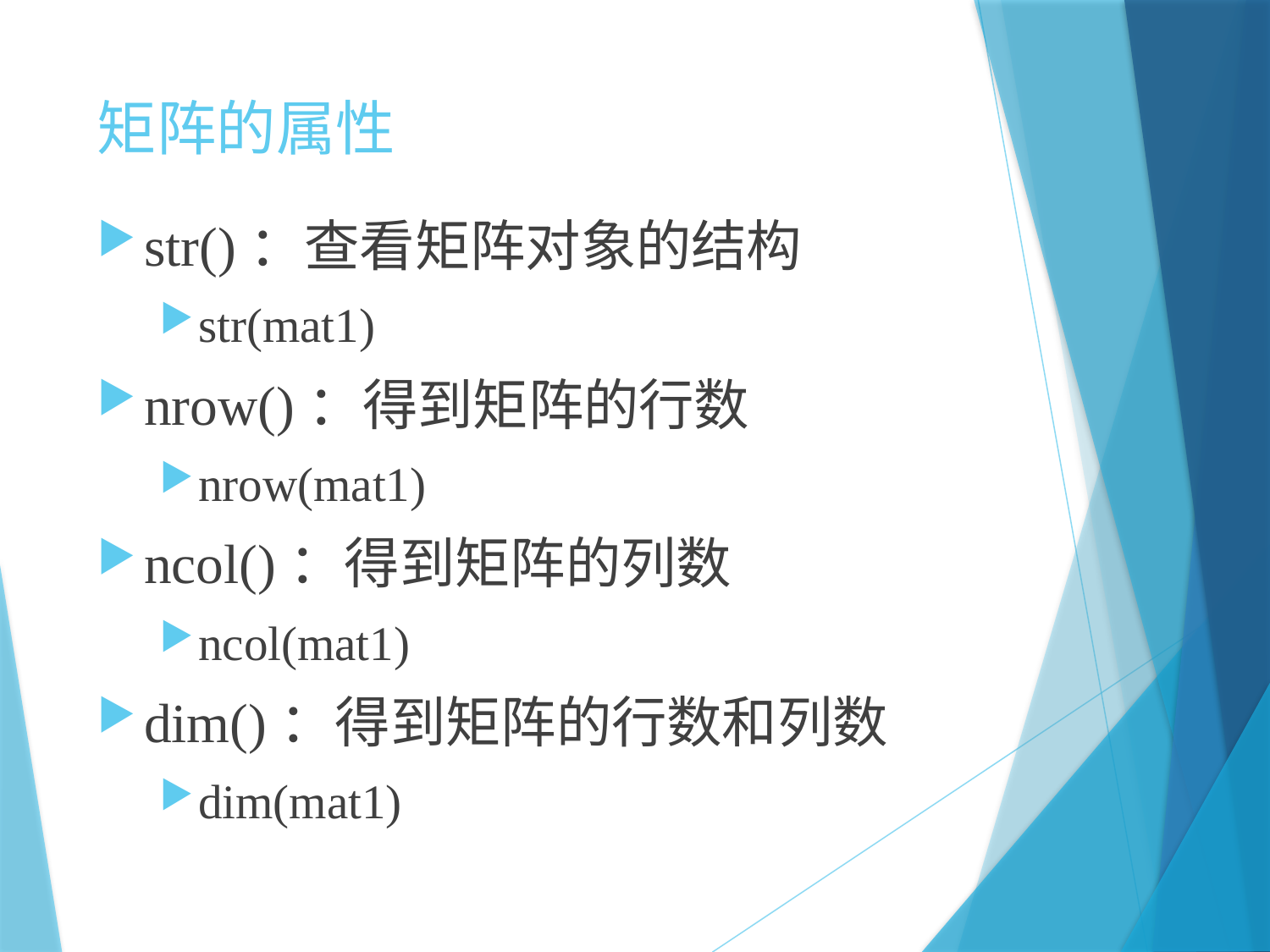

# 矩阵的属性
str()：查看矩阵对象的结构
str(mat1)
nrow()：得到矩阵的行数
nrow(mat1)
ncol()：得到矩阵的列数
ncol(mat1)
dim()：得到矩阵的行数和列数
dim(mat1)